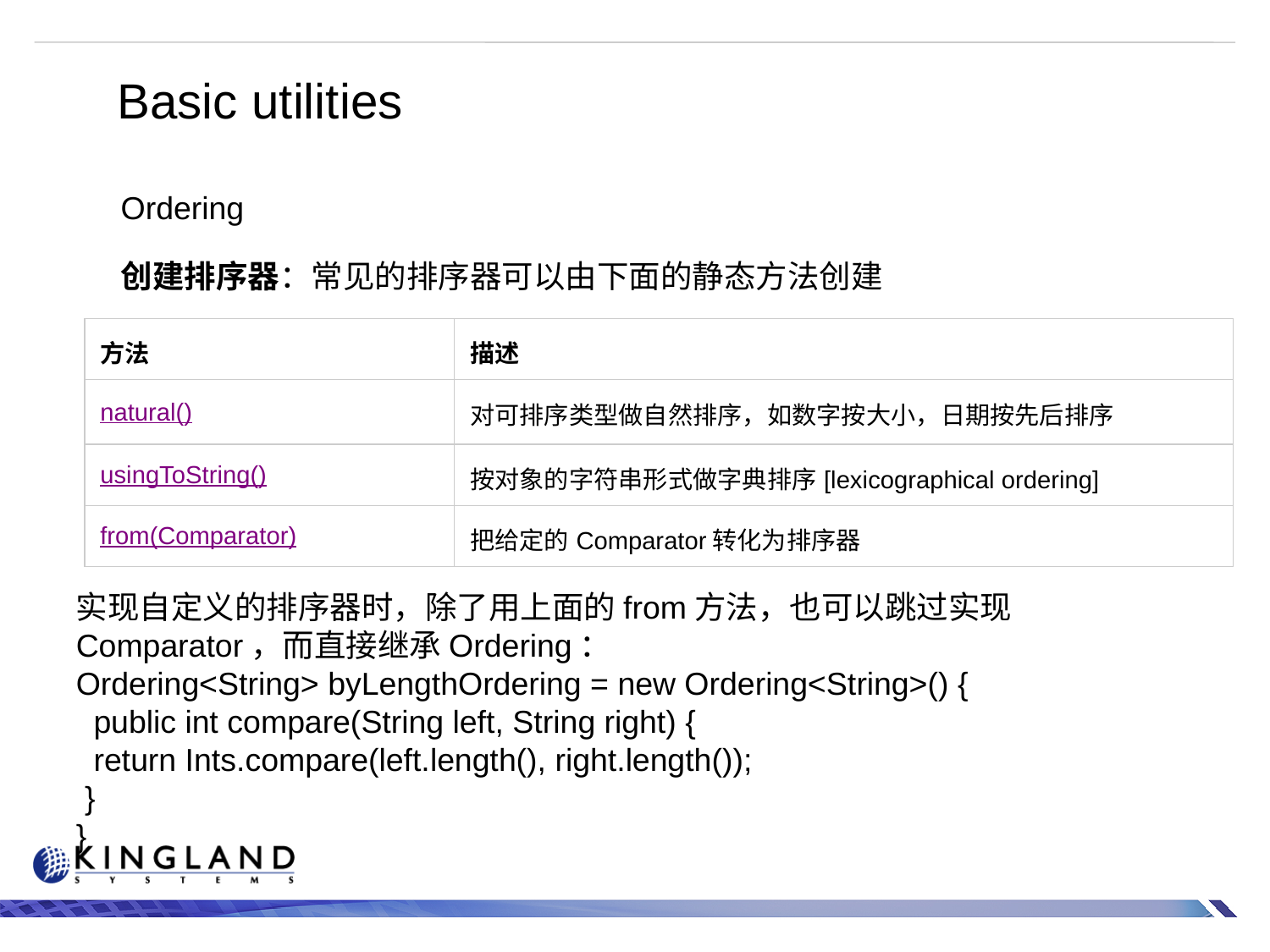

Basic utilities
Ordering
创建排序器：常见的排序器可以由下面的静态方法创建
| 方法 | 描述 |
| --- | --- |
| natural() | 对可排序类型做自然排序，如数字按大小，日期按先后排序 |
| usingToString() | 按对象的字符串形式做字典排序[lexicographical ordering] |
| from(Comparator) | 把给定的Comparator转化为排序器 |
实现自定义的排序器时，除了用上面的from方法，也可以跳过实现Comparator，而直接继承Ordering：
Ordering<String> byLengthOrdering = new Ordering<String>() {
  public int compare(String left, String right) {
  return Ints.compare(left.length(), right.length());
 }
}